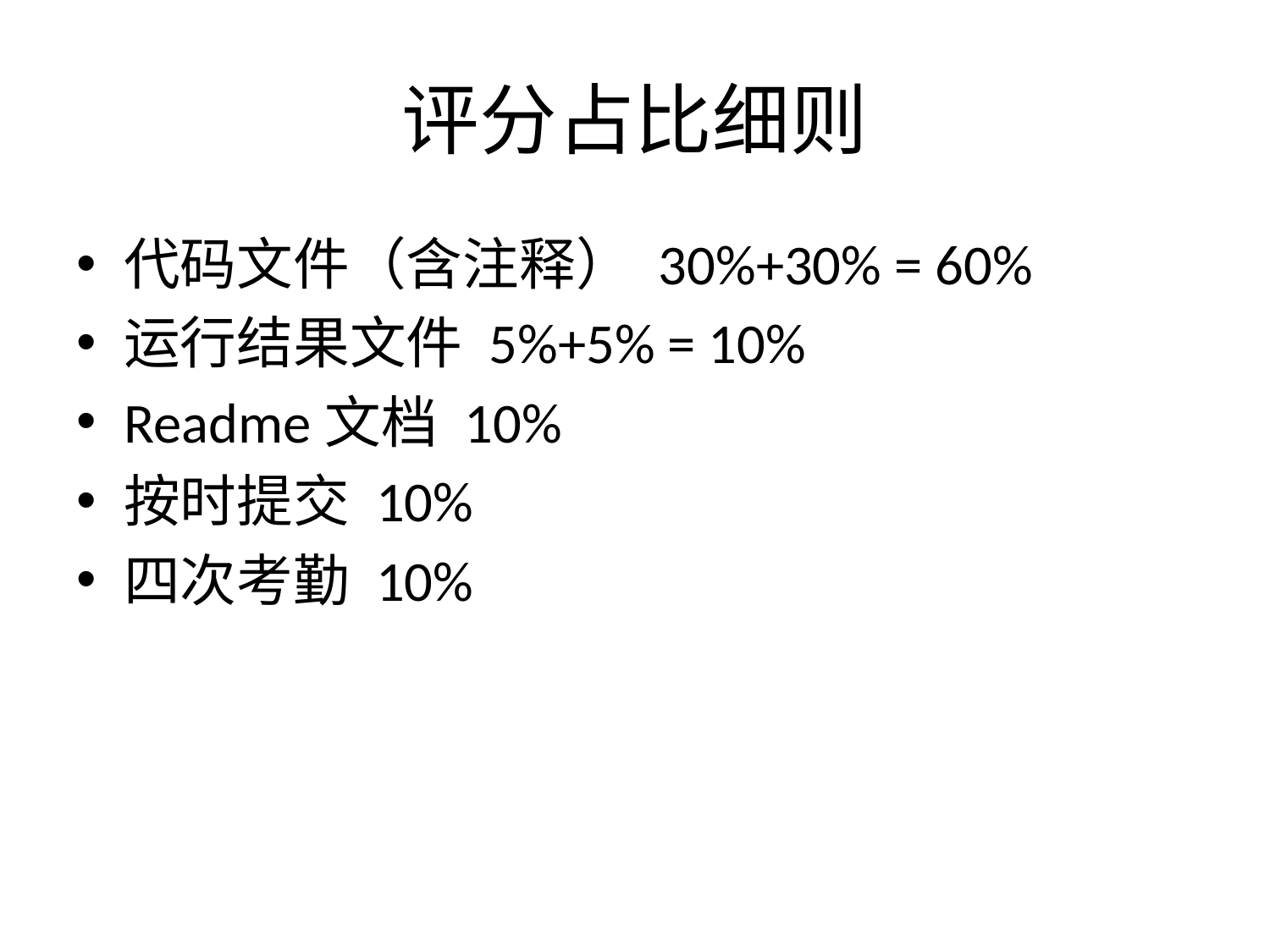

# 评分占比细则
代码文件（含注释） 30%+30% = 60%
运行结果文件 5%+5% = 10%
Readme文档 10%
按时提交 10%
四次考勤 10%